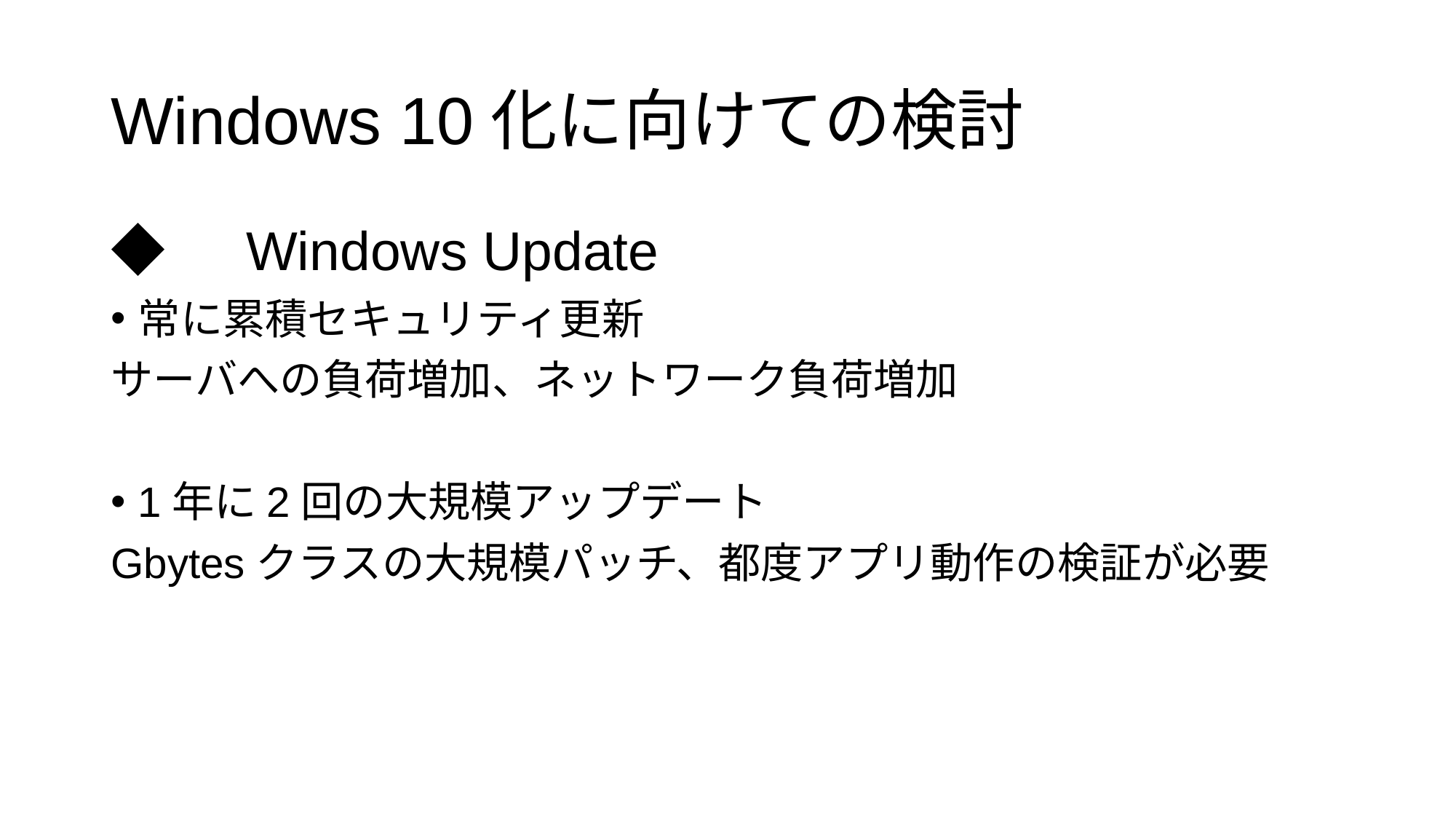

# Windows 10化に向けての検討
◆　Windows Update
常に累積セキュリティ更新
サーバへの負荷増加、ネットワーク負荷増加

1年に2回の大規模アップデート
Gbytesクラスの大規模パッチ、都度アプリ動作の検証が必要